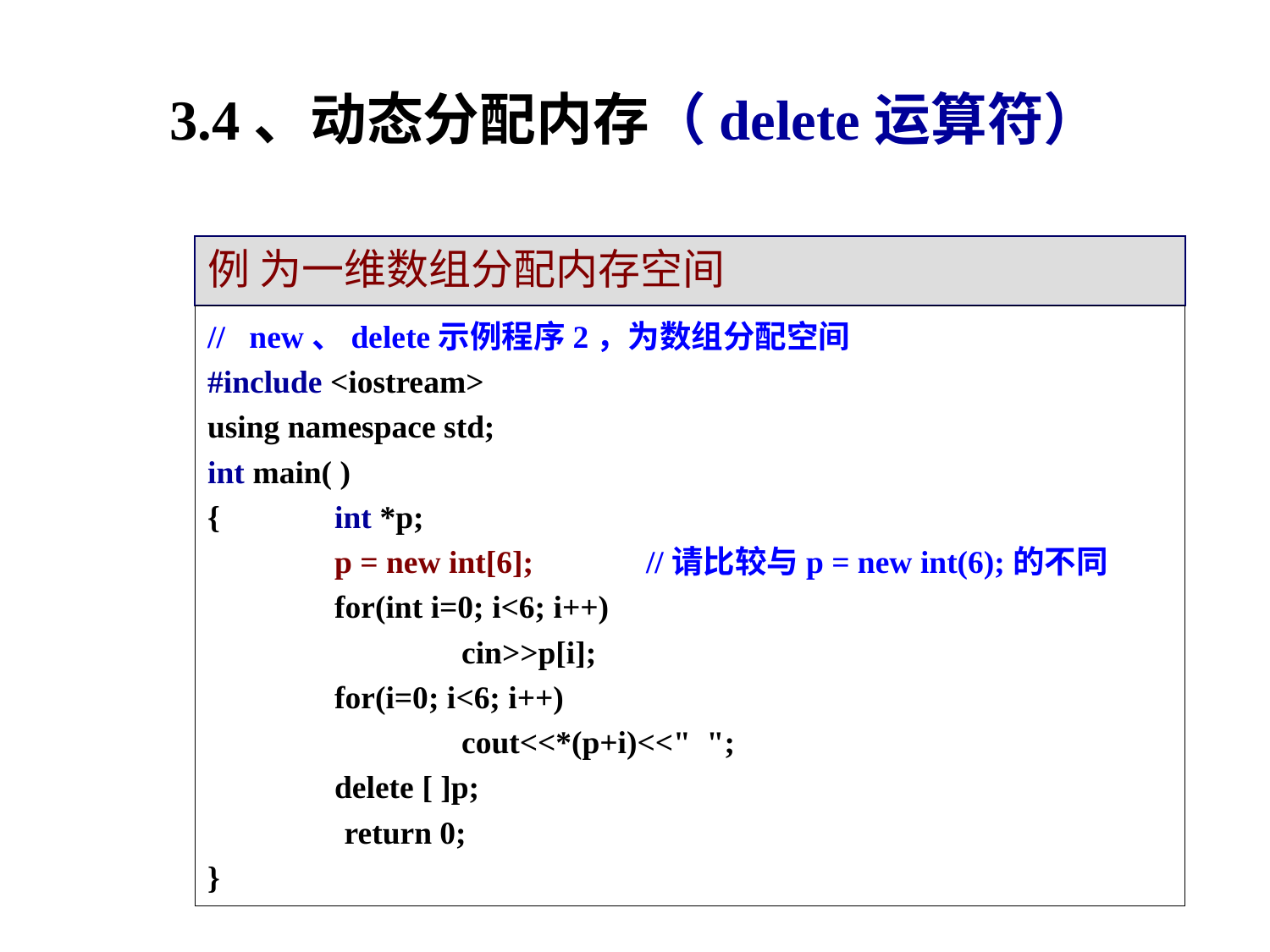

# 3.4、动态分配内存（delete运算符）
例 为一维数组分配内存空间
//   new、delete示例程序2，为数组分配空间
#include <iostream>
using namespace std;
int main( )
{	int *p;
	p = new int[6];              //请比较与p = new int(6);的不同
	for(int i=0; i<6; i++)
		cin>>p[i];
	for(i=0; i<6; i++)
		cout<<*(p+i)<<"  ";
	delete [ ]p;
                 return 0;
}